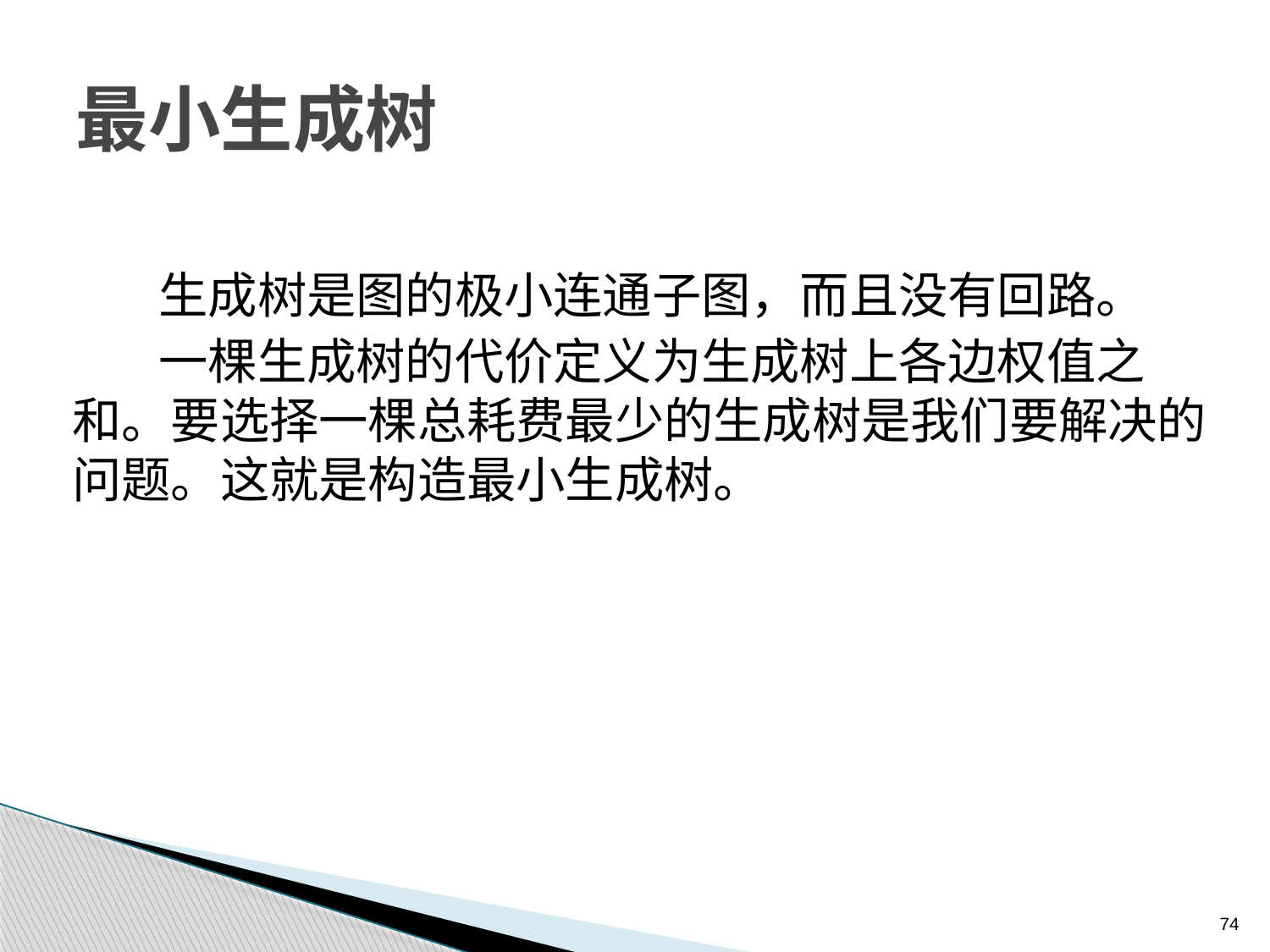

# 最小生成树
生成树是图的极小连通子图，而且没有回路。
一棵生成树的代价定义为生成树上各边权值之和。要选择一棵总耗费最少的生成树是我们要解决的问题。这就是构造最小生成树。

74